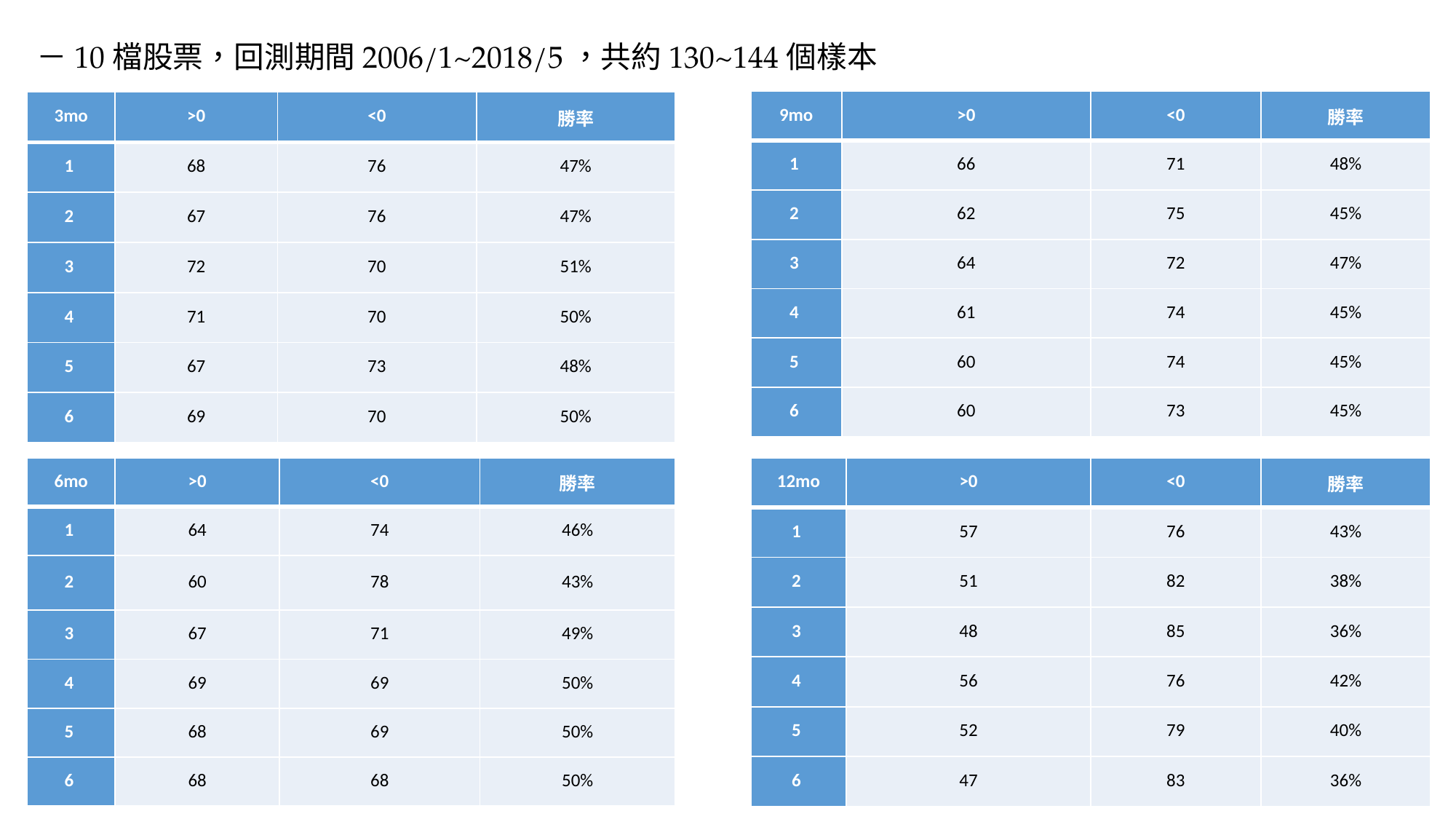

# －10檔股票，回測期間2006/1~2018/5，共約130~144個樣本
| 9mo | >0 | <0 | 勝率 |
| --- | --- | --- | --- |
| 1 | 66 | 71 | 48% |
| 2 | 62 | 75 | 45% |
| 3 | 64 | 72 | 47% |
| 4 | 61 | 74 | 45% |
| 5 | 60 | 74 | 45% |
| 6 | 60 | 73 | 45% |
| 3mo | >0 | <0 | 勝率 |
| --- | --- | --- | --- |
| 1 | 68 | 76 | 47% |
| 2 | 67 | 76 | 47% |
| 3 | 72 | 70 | 51% |
| 4 | 71 | 70 | 50% |
| 5 | 67 | 73 | 48% |
| 6 | 69 | 70 | 50% |
| 6mo | >0 | <0 | 勝率 |
| --- | --- | --- | --- |
| 1 | 64 | 74 | 46% |
| 2 | 60 | 78 | 43% |
| 3 | 67 | 71 | 49% |
| 4 | 69 | 69 | 50% |
| 5 | 68 | 69 | 50% |
| 6 | 68 | 68 | 50% |
| 12mo | >0 | <0 | 勝率 |
| --- | --- | --- | --- |
| 1 | 57 | 76 | 43% |
| 2 | 51 | 82 | 38% |
| 3 | 48 | 85 | 36% |
| 4 | 56 | 76 | 42% |
| 5 | 52 | 79 | 40% |
| 6 | 47 | 83 | 36% |